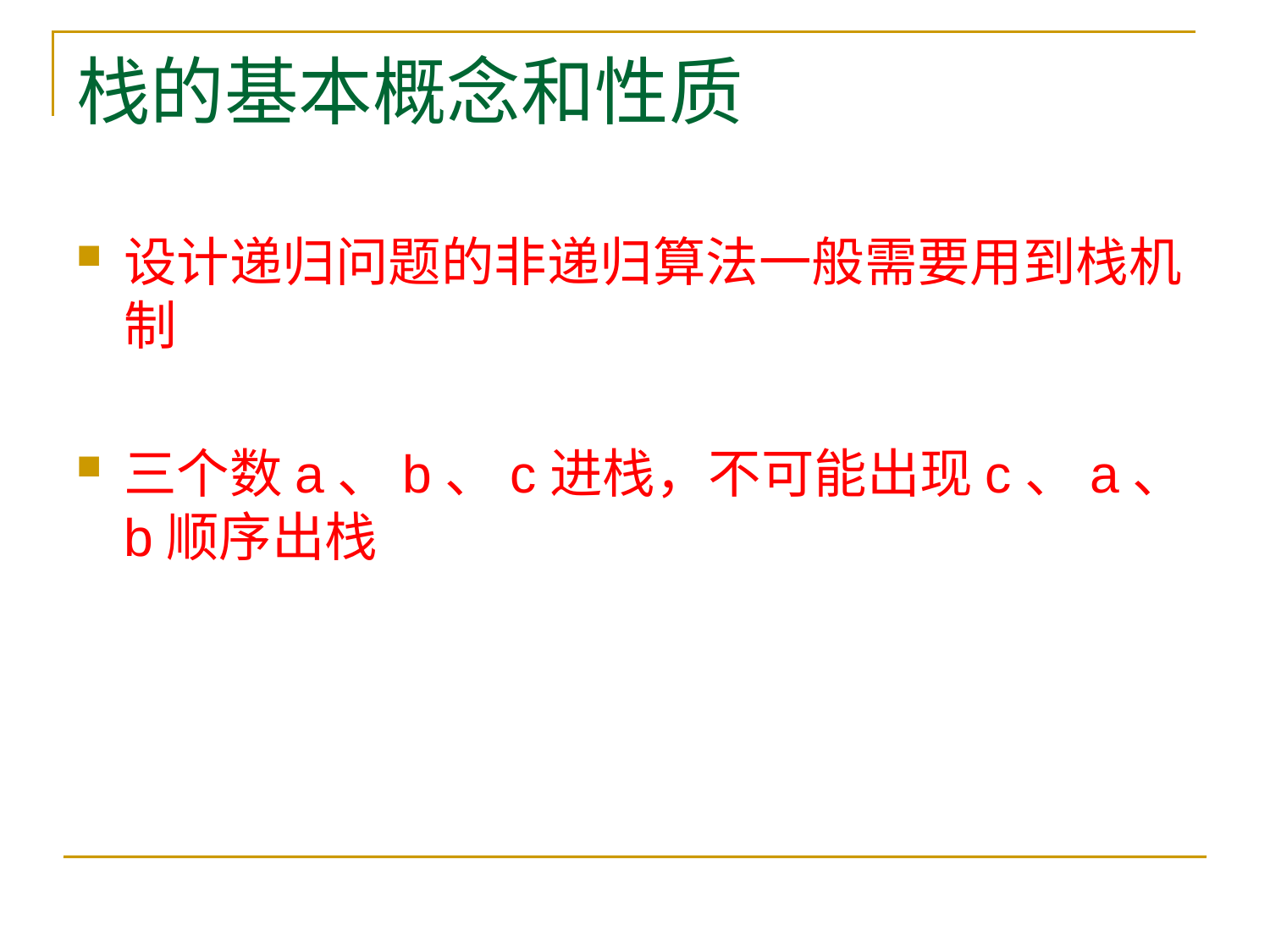

# 栈的基本概念和性质
设计递归问题的非递归算法一般需要用到栈机制

三个数a、b、c进栈，不可能出现c、a、b顺序出栈